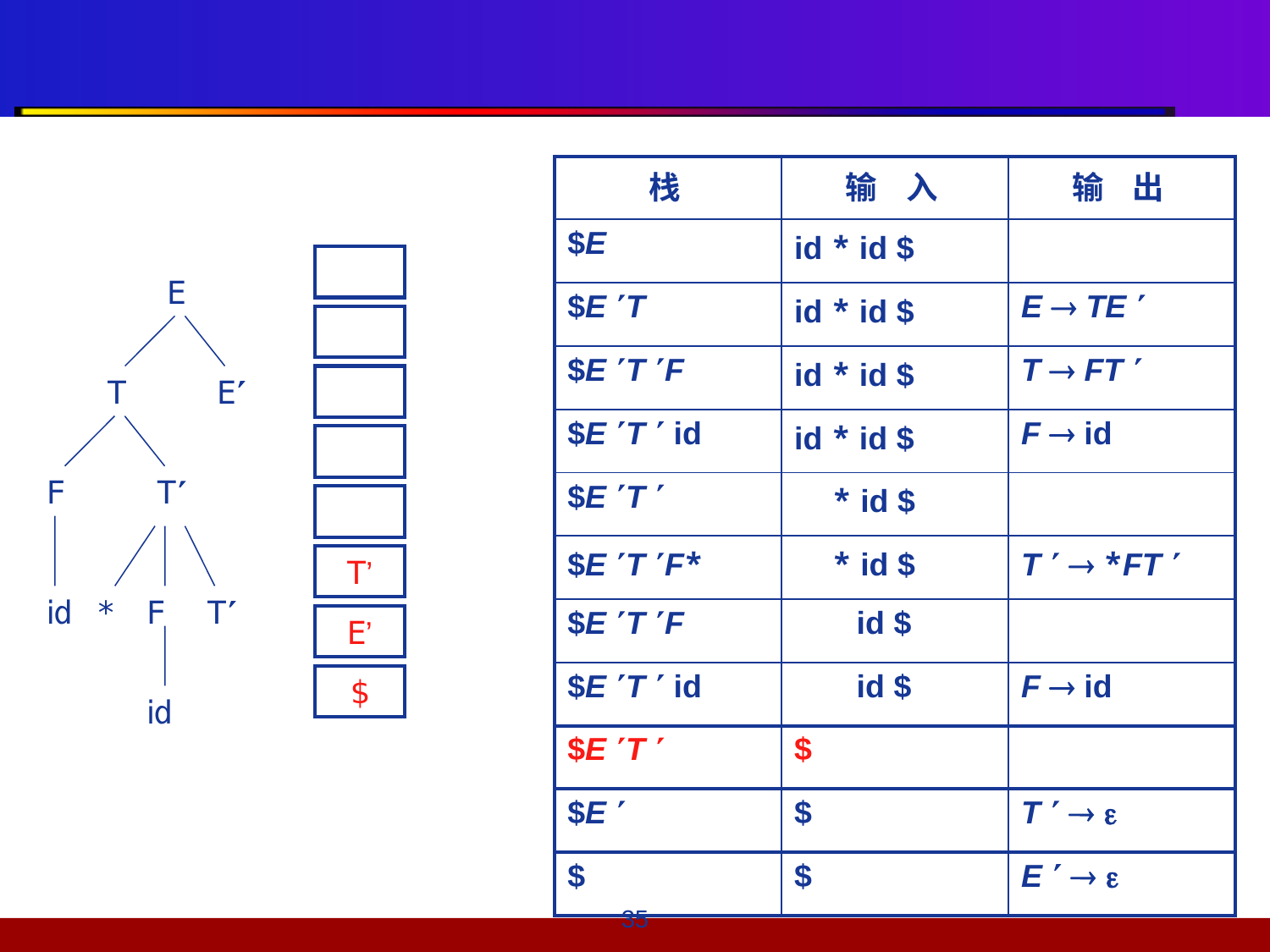

| 栈 | 输 入 | 输 出 |
| --- | --- | --- |
| $E | id \* id $ |  |
| $E ′T | id \* id $ | E → TE ′ |
| $E ′T ′F | id \* id $ | T → FT ′ |
| $E ′T ′ id | id \* id $ | F → id |
| $E ′T ′ | \* id $ |  |
| $E ′T ′F\* | \* id $ | T ′ → \*FT ′ |
| $E ′T ′F | id $ |  |
| $E ′T ′ id | id $ | F → id |
| $E ′T ′ | $ |  |
| $E ′ | $ | T ′ → ε |
| $ | $ | E ′ → ε |

T’
E’
$
E

T
E′

F
T′

id
*
F
T′

id
35